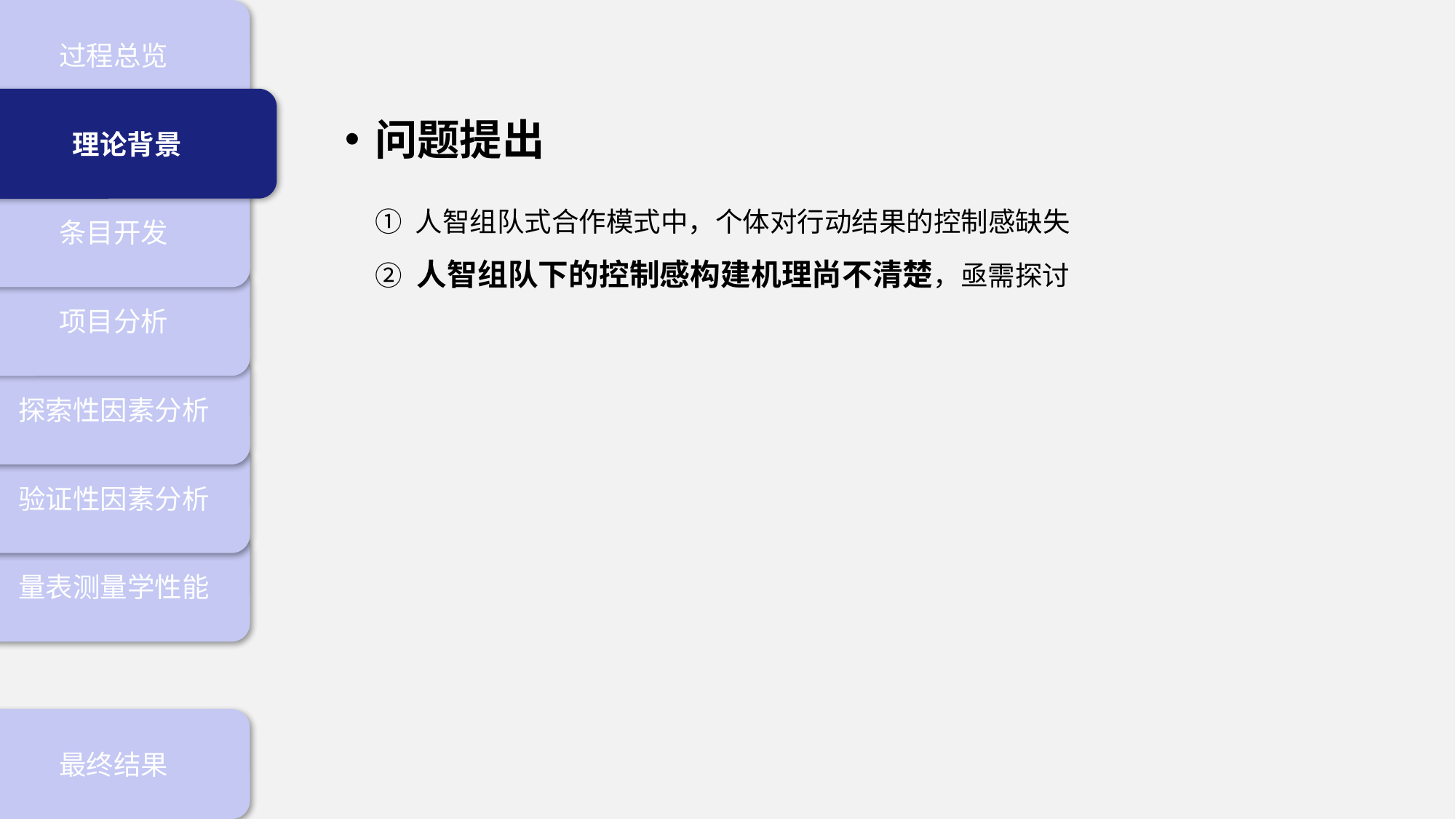

过程总览
控制感
个体对其与环境互动的信念，具体为对环境响应性和行动与结果因果关系的认知（Skinner, 1996）
控制感的获取
预测性模型：在过程中，比较预期的感觉结果与实际感受到的结果
回溯性模型：经历了行动-结果效应之后，才将此时产生的预期结果以及其他
                           想法与实际结果比较
控制感的测量
主要是主观测量方法
理论背景
问题提出
条目开发
① 人智组队式合作模式中，个体对行动结果的控制感缺失
② 人智组队下的控制感构建机理尚不清楚，亟需探讨

项目分析
探索性因素分析
验证性因素分析
量表测量学性能
最终结果